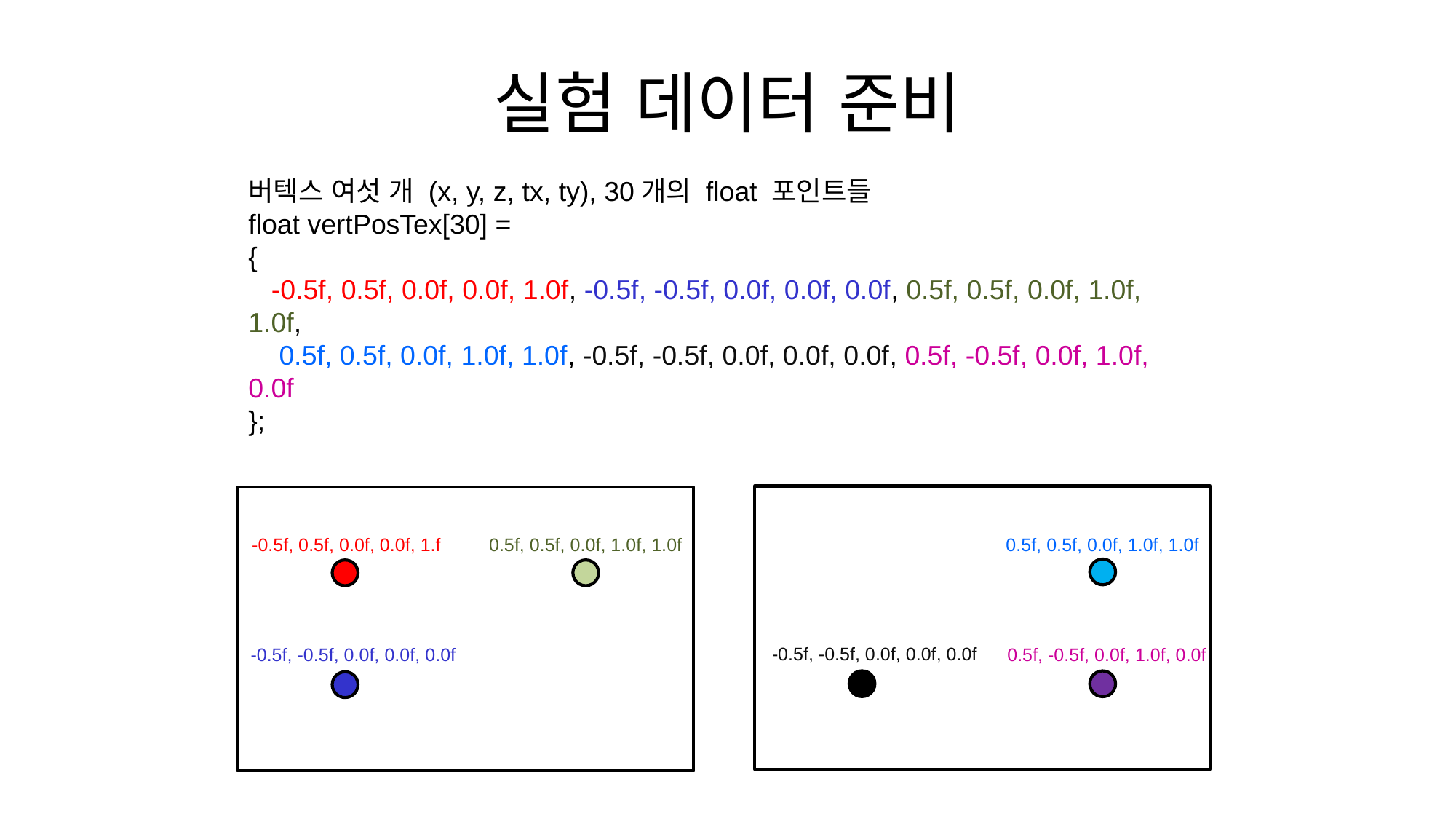

# 실험 데이터 준비
버텍스 여섯 개 (x, y, z, tx, ty), 30개의 float 포인트들
float vertPosTex[30] =
{
   -0.5f, 0.5f, 0.0f, 0.0f, 1.0f, -0.5f, -0.5f, 0.0f, 0.0f, 0.0f, 0.5f, 0.5f, 0.0f, 1.0f, 1.0f,
    0.5f, 0.5f, 0.0f, 1.0f, 1.0f, -0.5f, -0.5f, 0.0f, 0.0f, 0.0f, 0.5f, -0.5f, 0.0f, 1.0f, 0.0f
};

0.5f, 0.5f, 0.0f, 1.0f, 1.0f
0.5f, 0.5f, 0.0f, 1.0f, 1.0f
-0.5f, 0.5f, 0.0f, 0.0f, 1.f

-0.5f, -0.5f, 0.0f, 0.0f, 0.0f
0.5f, -0.5f, 0.0f, 1.0f, 0.0f
-0.5f, -0.5f, 0.0f, 0.0f, 0.0f